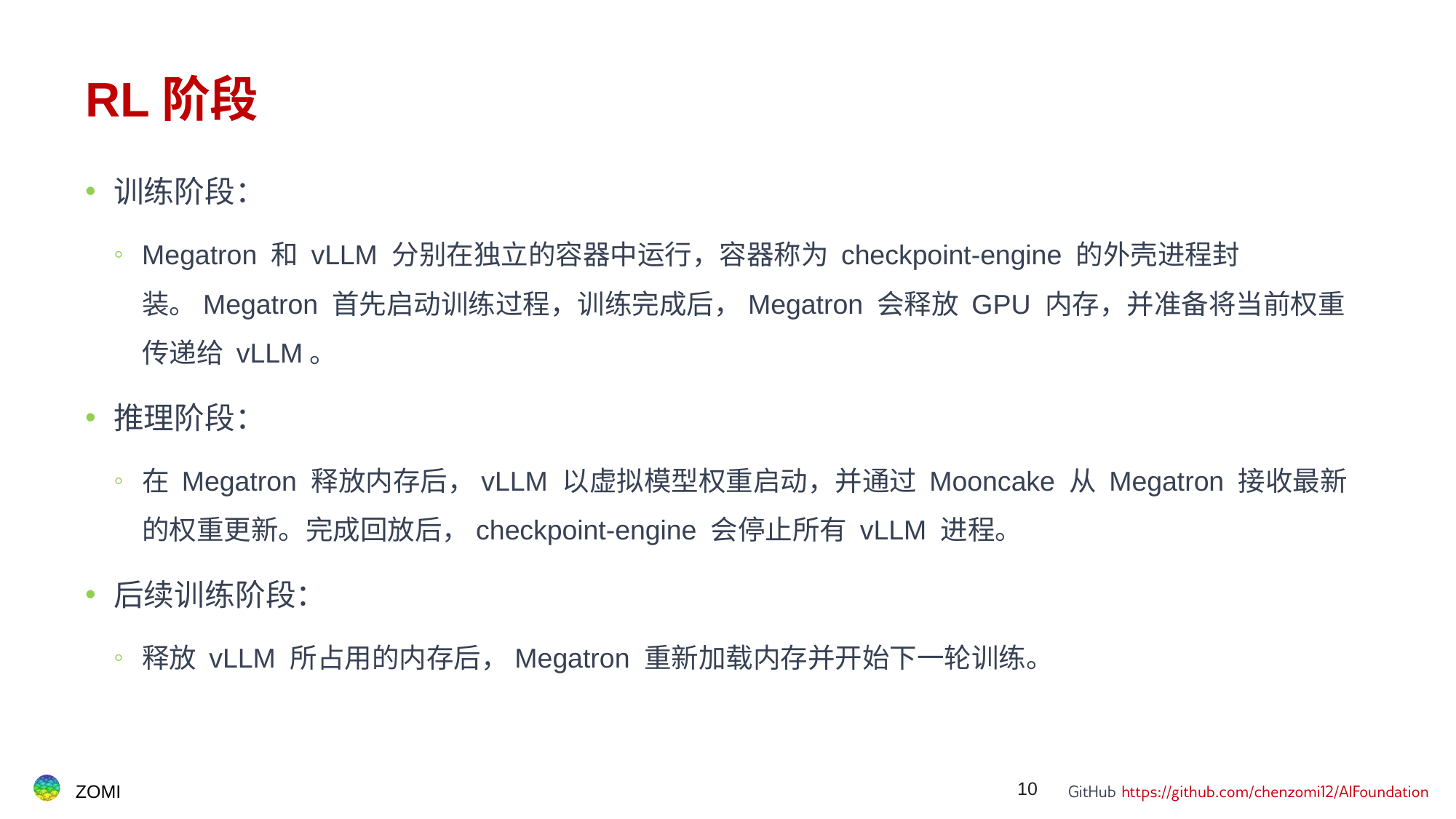

# RL阶段
训练阶段：
Megatron 和 vLLM 分别在独立的容器中运行，容器称为 checkpoint-engine 的外壳进程封装。Megatron 首先启动训练过程，训练完成后，Megatron 会释放 GPU 内存，并准备将当前权重传递给 vLLM。
推理阶段：
在 Megatron 释放内存后，vLLM 以虚拟模型权重启动，并通过 Mooncake 从 Megatron 接收最新的权重更新。完成回放后，checkpoint-engine 会停止所有 vLLM 进程。
后续训练阶段：
释放 vLLM 所占用的内存后，Megatron 重新加载内存并开始下一轮训练。